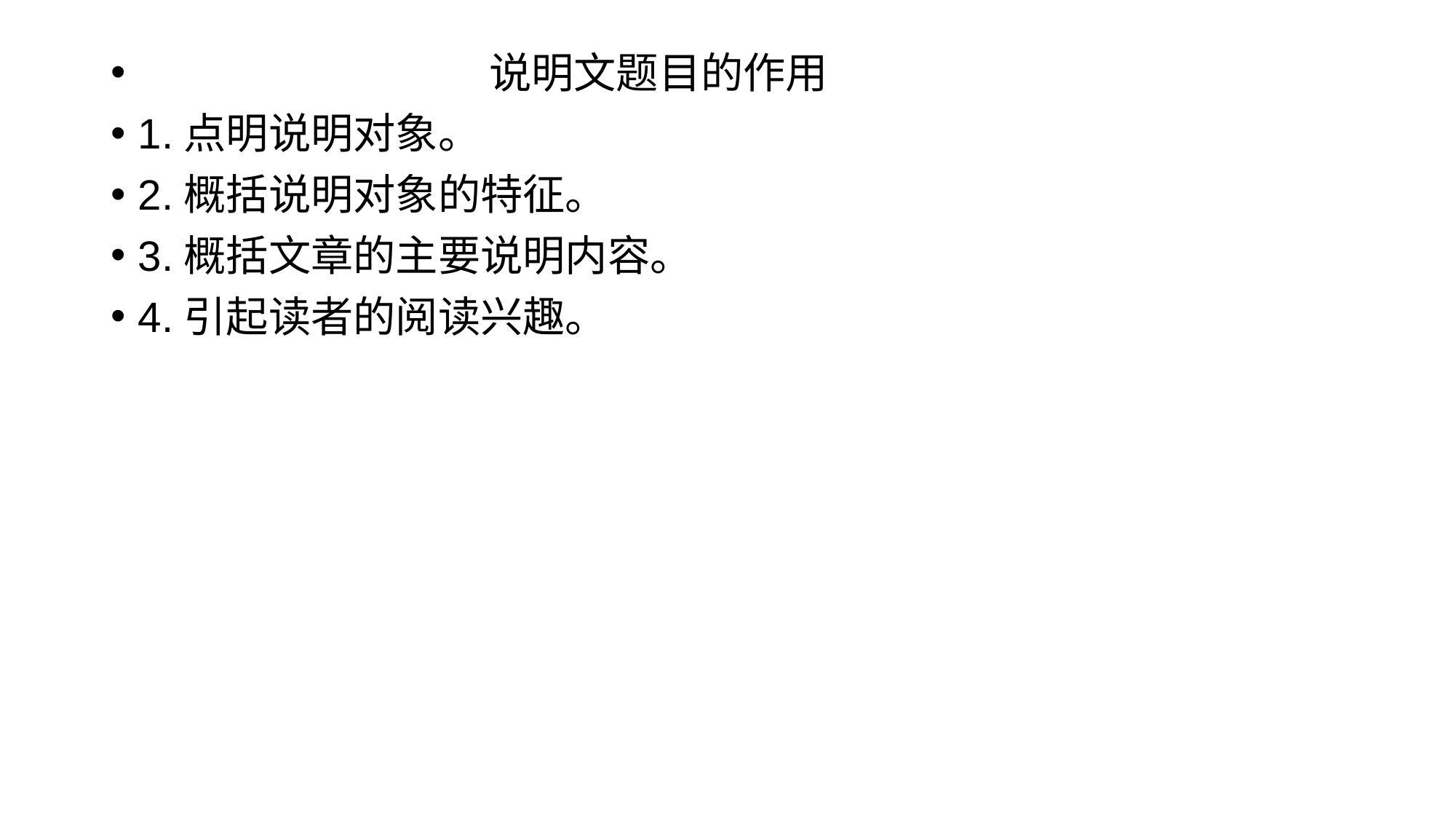

说明文题目的作用
1.点明说明对象。
2.概括说明对象的特征。
3.概括文章的主要说明内容。
4.引起读者的阅读兴趣。